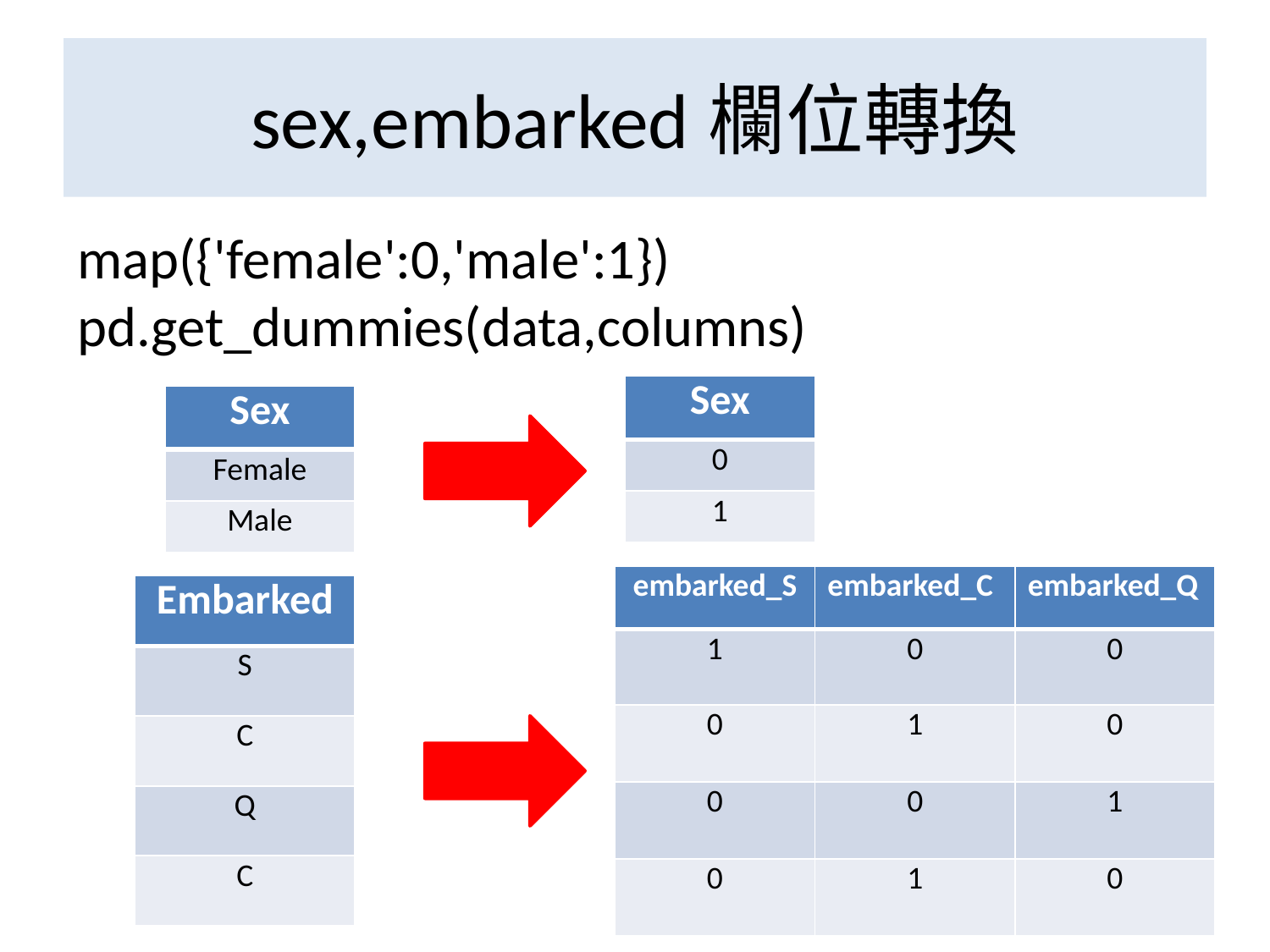

# sex,embarked欄位轉換
map({'female':0,'male':1})
pd.get_dummies(data,columns)
| Sex |
| --- |
| 0 |
| 1 |
| Sex |
| --- |
| Female |
| Male |

| embarked\_S | embarked\_C | embarked\_Q |
| --- | --- | --- |
| 1 | 0 | 0 |
| 0 | 1 | 0 |
| 0 | 0 | 1 |
| 0 | 1 | 0 |
| Embarked |
| --- |
| S |
| C |
| Q |
| C |